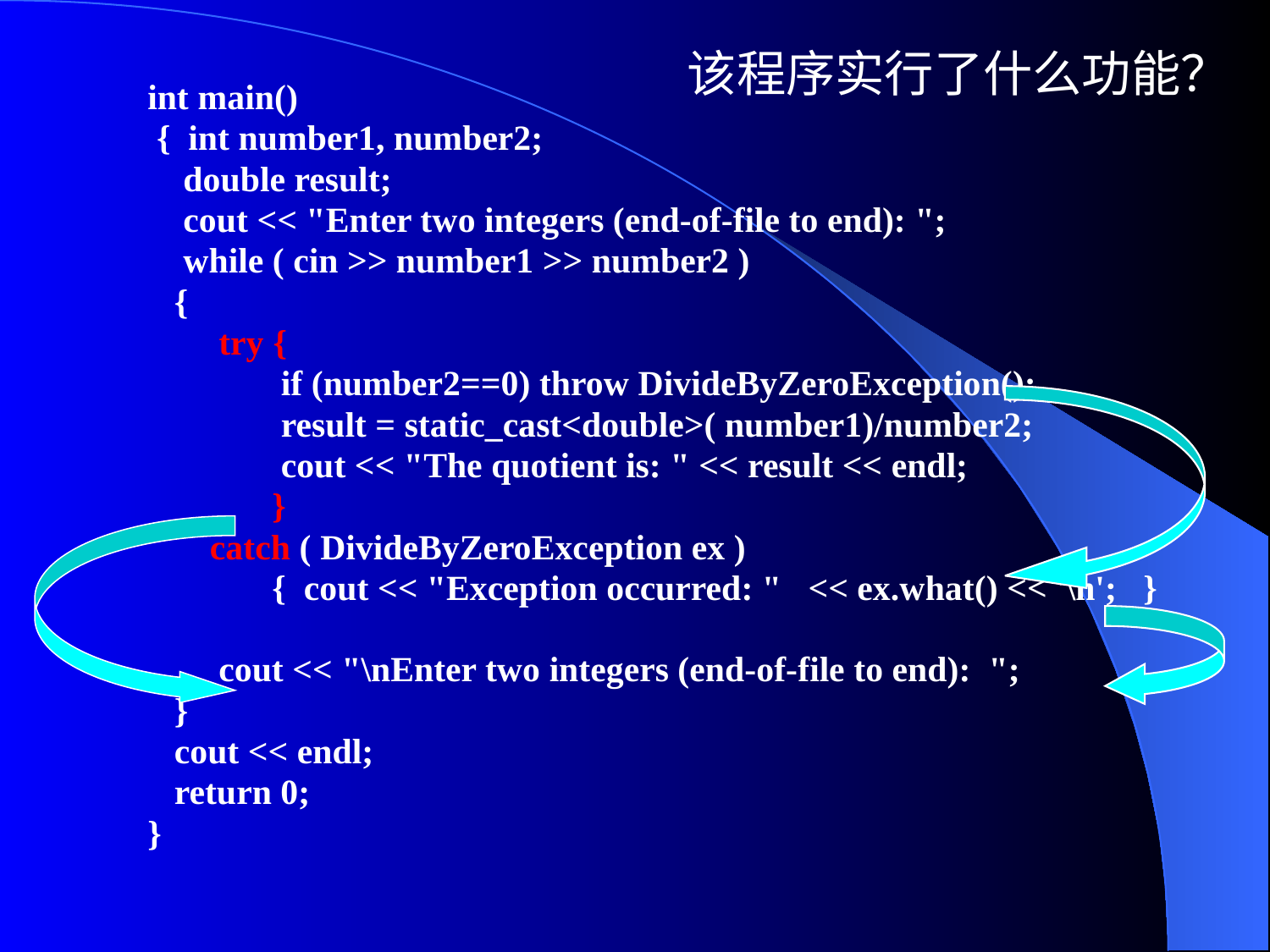

该程序实行了什么功能？
int main()
 {  int number1, number2;
    double result;
    cout << "Enter two integers (end-of-file to end): ";
    while ( cin >> number1 >> number2 )
   {
        try {
               if (number2==0) throw DivideByZeroException();
               result = static_cast<double>( number1)/number2;
               cout << "The quotient is: " << result << endl;
              }
       catch ( DivideByZeroException ex )
              {  cout << "Exception occurred: "   << ex.what() << '\n';   }

        cout << "\nEnter two integers (end-of-file to end):  ";
   }
   cout << endl;
   return 0;
}